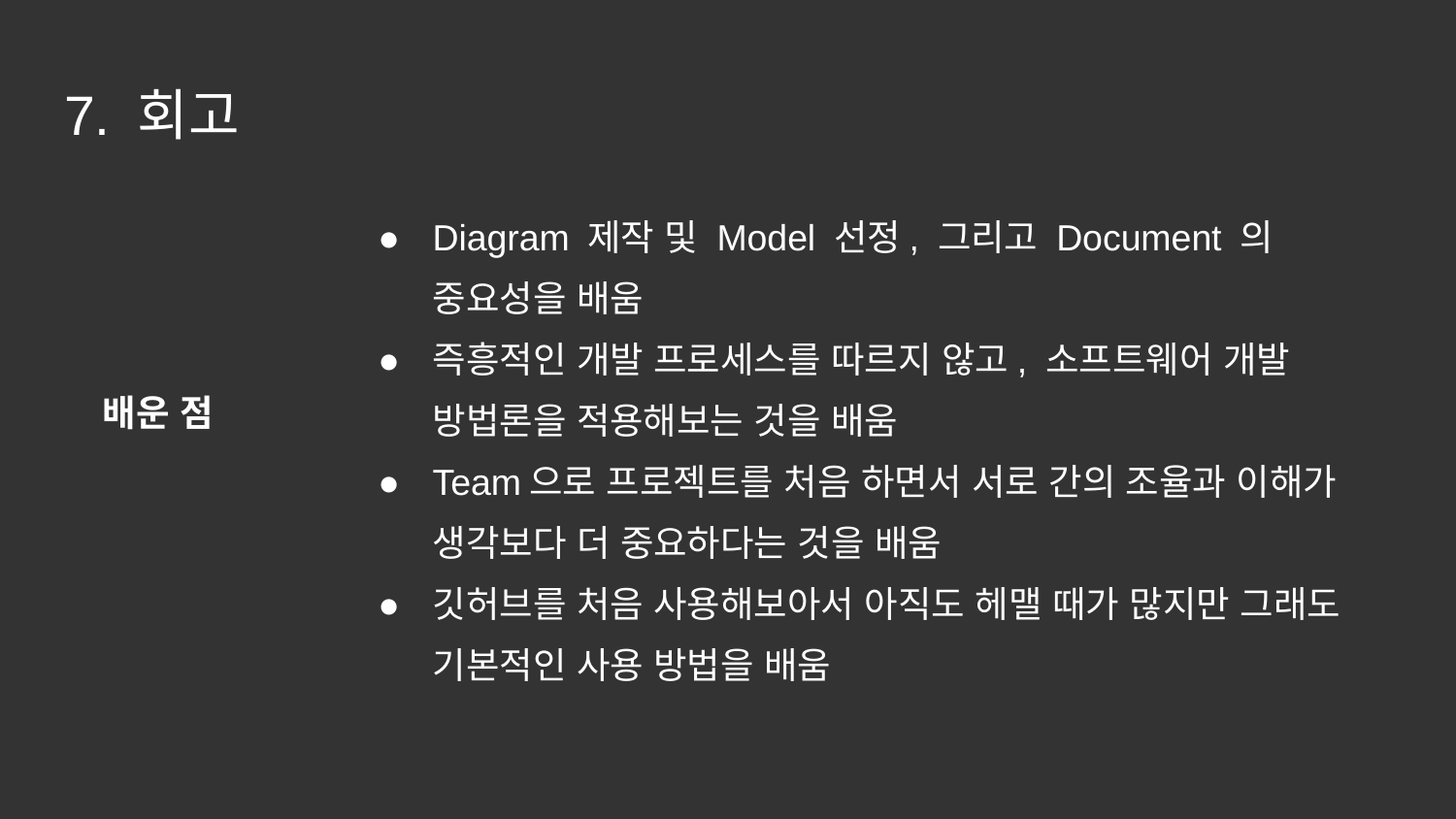

# 7. 회고
Diagram 제작 및 Model 선정, 그리고 Document 의 중요성을 배움
즉흥적인 개발 프로세스를 따르지 않고, 소프트웨어 개발 방법론을 적용해보는 것을 배움
Team으로 프로젝트를 처음 하면서 서로 간의 조율과 이해가 생각보다 더 중요하다는 것을 배움
깃허브를 처음 사용해보아서 아직도 헤맬 때가 많지만 그래도 기본적인 사용 방법을 배움

배운 점